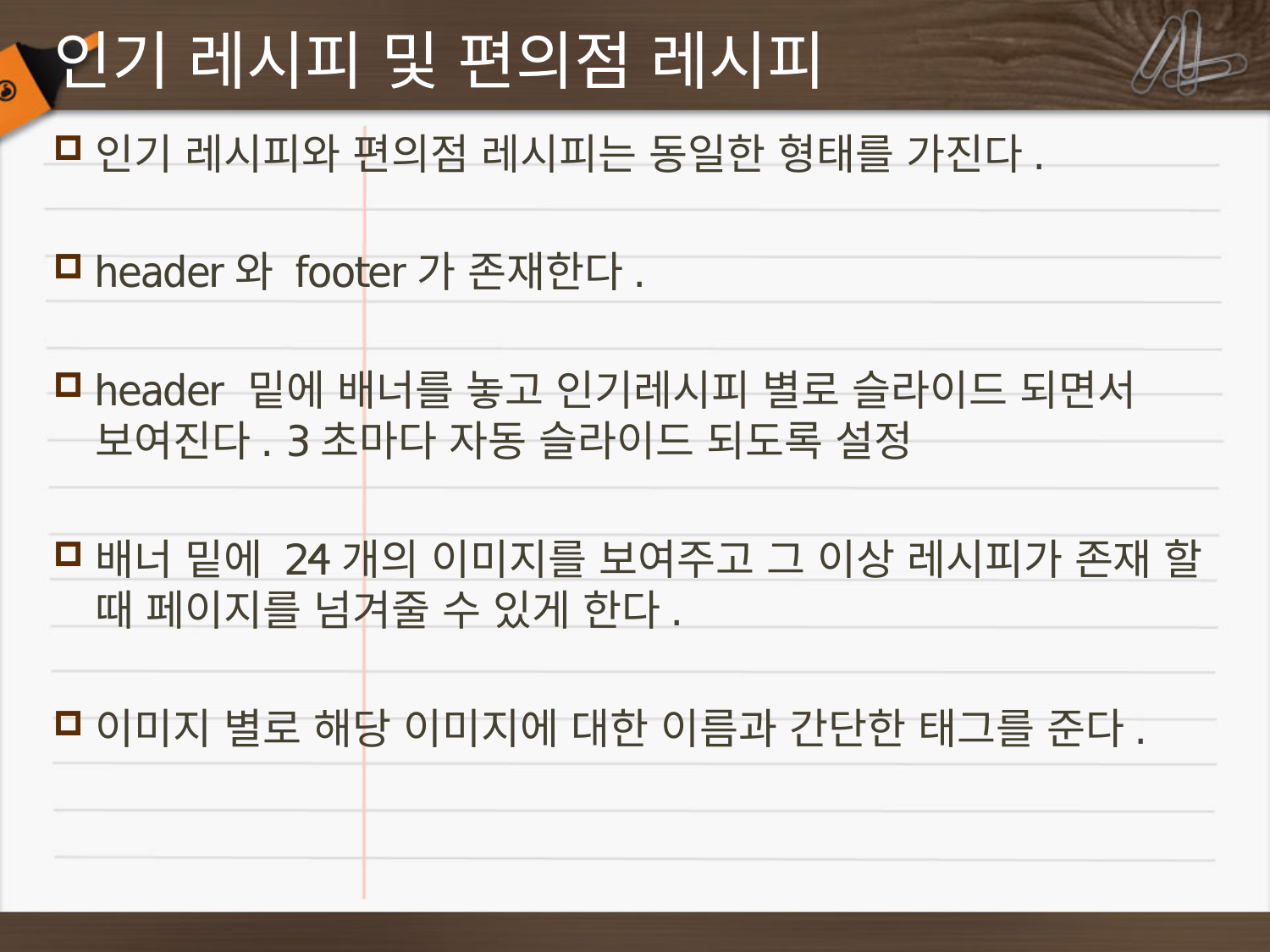

# 인기 레시피 및 편의점 레시피
인기 레시피와 편의점 레시피는 동일한 형태를 가진다.

header와 footer가 존재한다.

header 밑에 배너를 놓고 인기레시피 별로 슬라이드 되면서 보여진다. 3초마다 자동 슬라이드 되도록 설정

배너 밑에 24개의 이미지를 보여주고 그 이상 레시피가 존재 할 때 페이지를 넘겨줄 수 있게 한다.

이미지 별로 해당 이미지에 대한 이름과 간단한 태그를 준다.